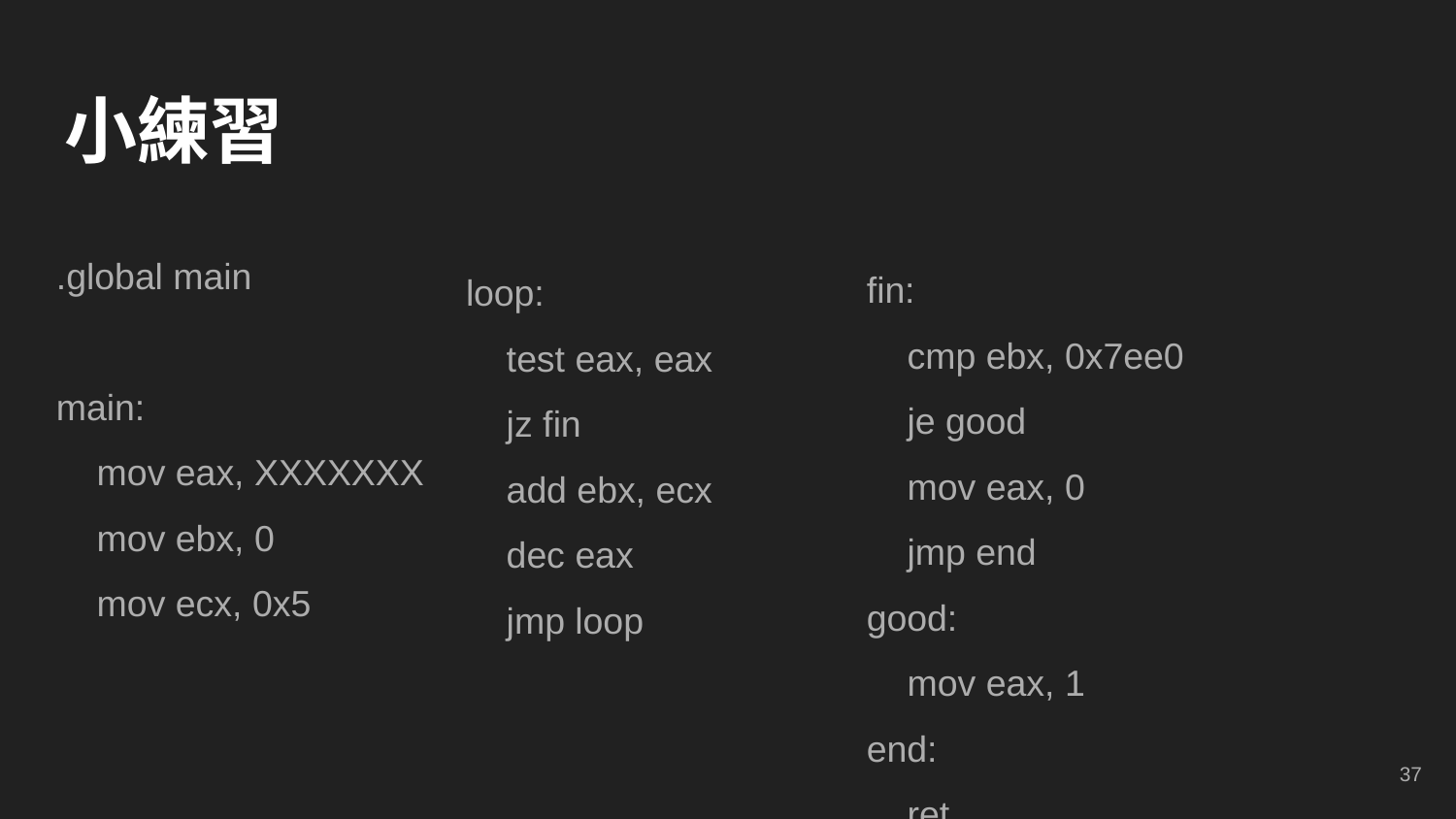

# 小練習
loop:
    test eax, eax
    jz fin
    add ebx, ecx
    dec eax
    jmp loop
.global main
main:
    mov eax, XXXXXXX
    mov ebx, 0
    mov ecx, 0x5
fin:
    cmp ebx, 0x7ee0
    je good
    mov eax, 0
    jmp end
good:
    mov eax, 1
end:
    ret
37